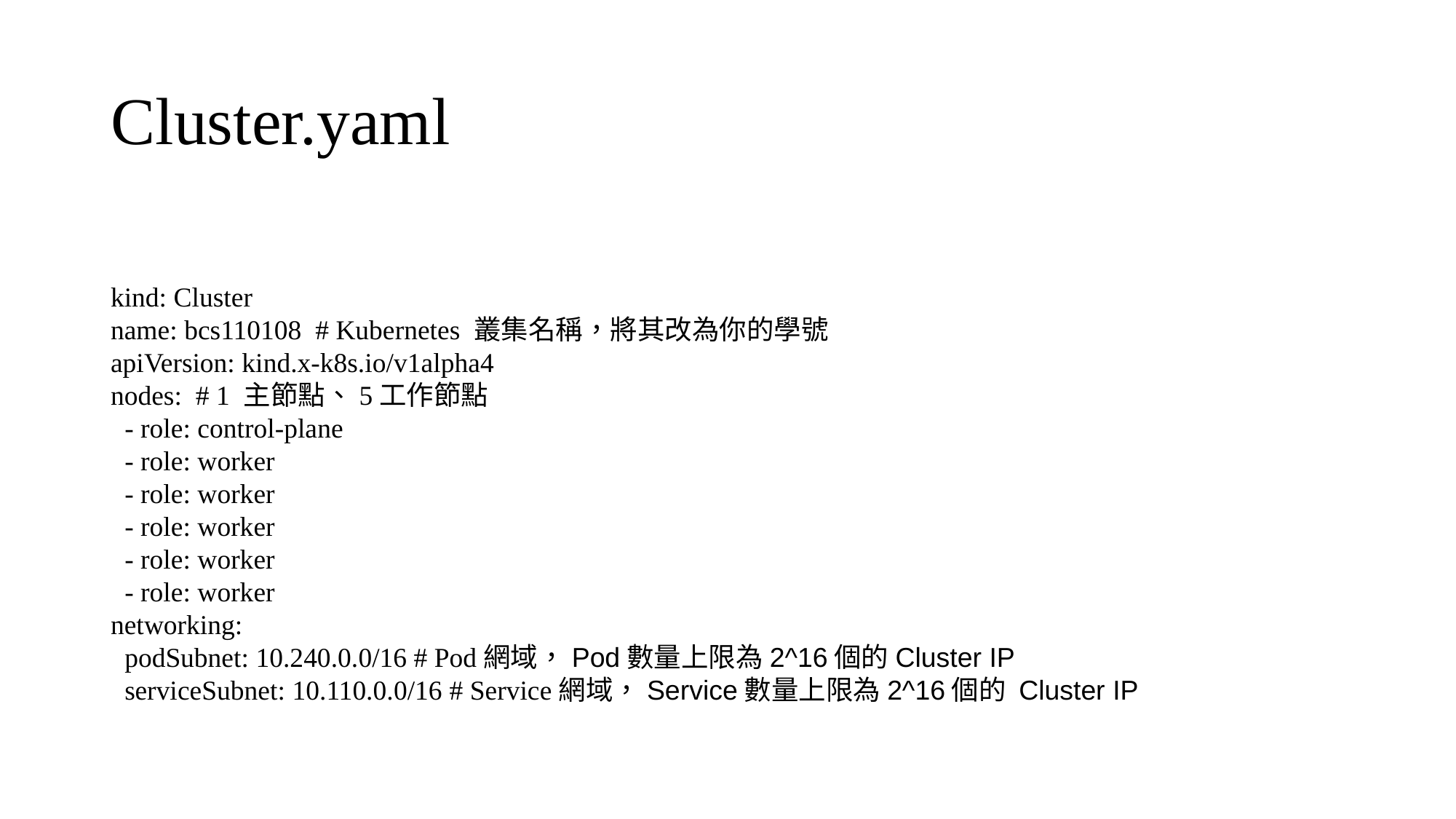

# Cluster.yaml
kind: Cluster
name: bcs110108  # Kubernetes 叢集名稱，將其改為你的學號
apiVersion: kind.x-k8s.io/v1alpha4
nodes:  # 1 主節點、5工作節點
  - role: control-plane
  - role: worker
  - role: worker
  - role: worker
  - role: worker
  - role: worker
networking:
  podSubnet: 10.240.0.0/16 # Pod網域，Pod數量上限為2^16個的Cluster IP
  serviceSubnet: 10.110.0.0/16 # Service網域，Service數量上限為2^16個的 Cluster IP